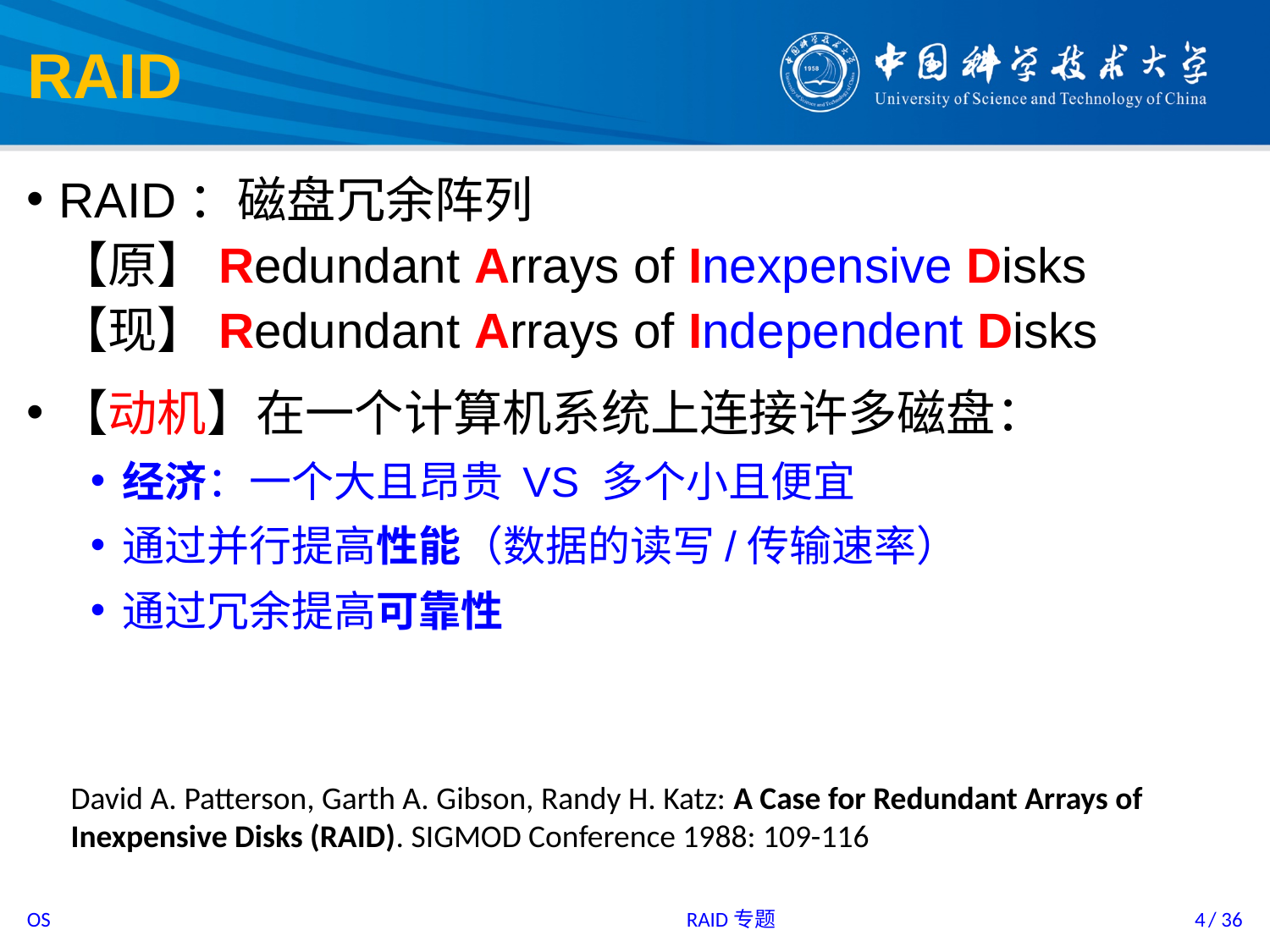

# RAID
RAID：磁盘冗余阵列
【原】Redundant Arrays of Inexpensive Disks
【现】Redundant Arrays of Independent Disks
【动机】在一个计算机系统上连接许多磁盘：
经济：一个大且昂贵 VS 多个小且便宜
通过并行提高性能（数据的读写/传输速率）
通过冗余提高可靠性

David A. Patterson, Garth A. Gibson, Randy H. Katz: A Case for Redundant Arrays of Inexpensive Disks (RAID). SIGMOD Conference 1988: 109-116
RAID专题
4